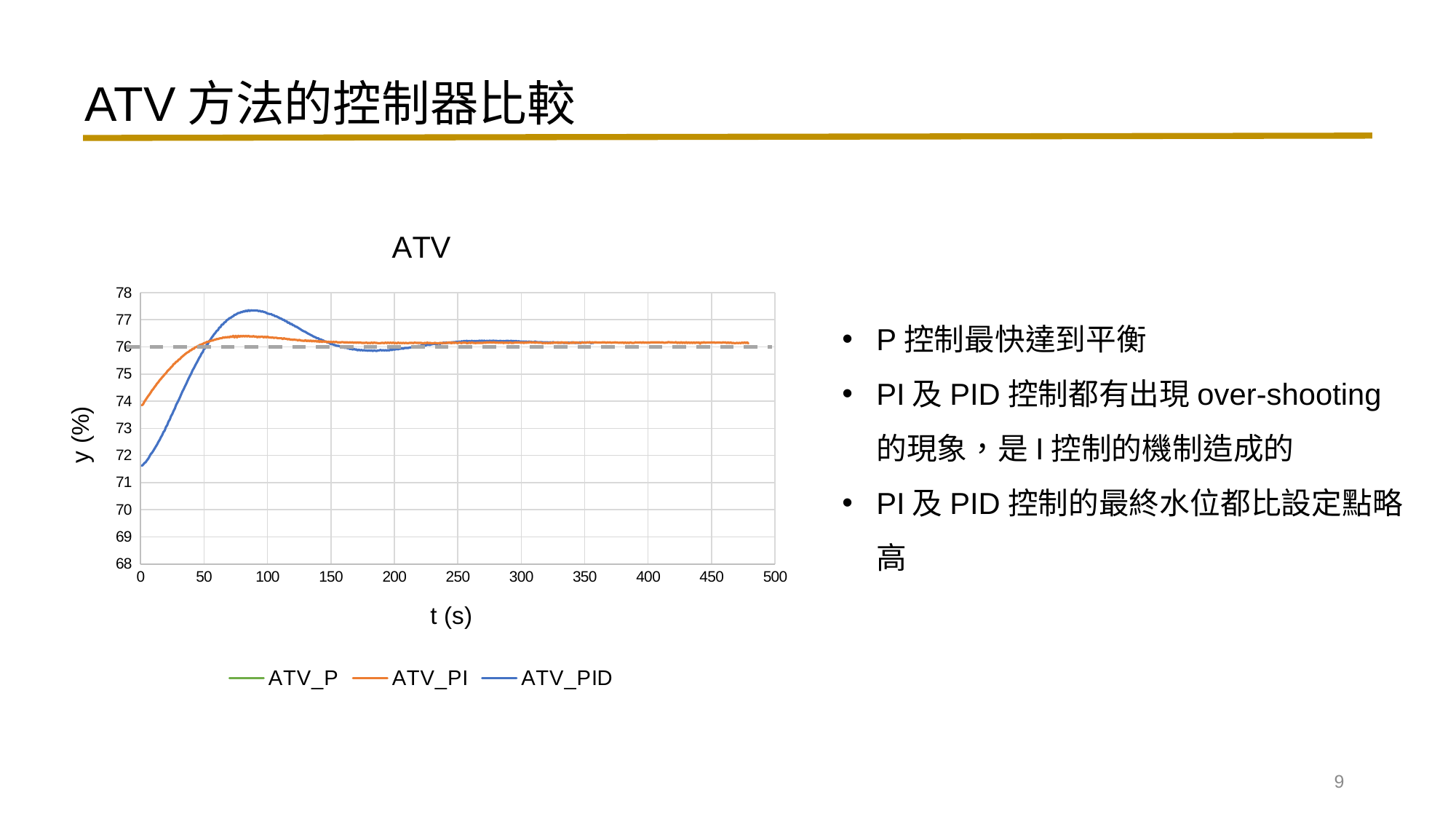

ATV方法的控制器比較

### Chart: ATV

| Category |  |  |  |
|---|---|---|---|
P控制最快達到平衡
PI及PID控制都有出現over-shooting的現象，是I控制的機制造成的
PI及PID控制的最終水位都比設定點略高
9